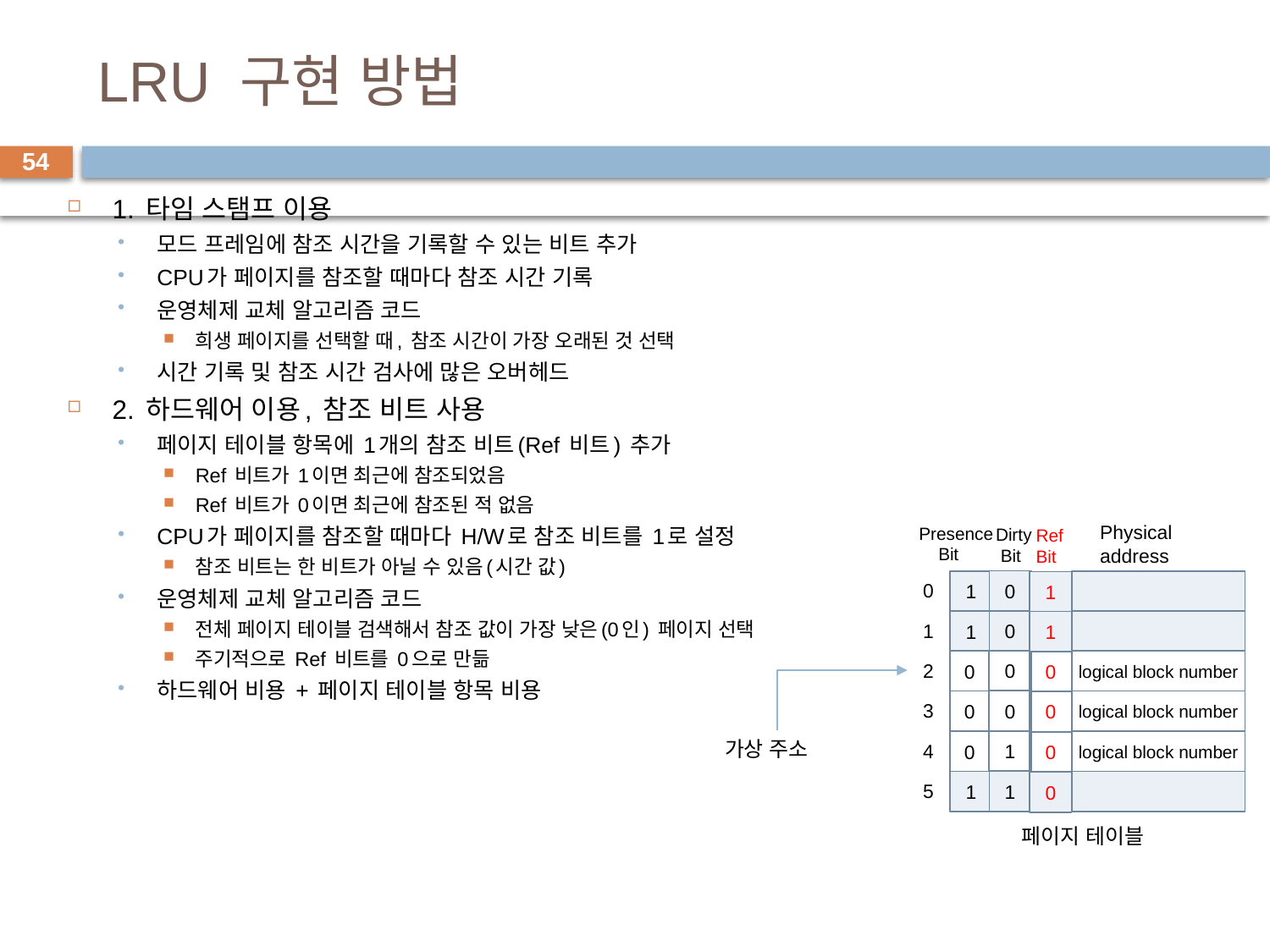

# LRU 구현 방법
54
1. 타임 스탬프 이용
모드 프레임에 참조 시간을 기록할 수 있는 비트 추가
CPU가 페이지를 참조할 때마다 참조 시간 기록
운영체제 교체 알고리즘 코드
희생 페이지를 선택할 때, 참조 시간이 가장 오래된 것 선택
시간 기록 및 참조 시간 검사에 많은 오버헤드
2. 하드웨어 이용, 참조 비트 사용
페이지 테이블 항목에 1개의 참조 비트(Ref 비트) 추가
Ref 비트가 1이면 최근에 참조되었음
Ref 비트가 0이면 최근에 참조된 적 없음
CPU가 페이지를 참조할 때마다 H/W로 참조 비트를 1로 설정
참조 비트는 한 비트가 아닐 수 있음(시간 값)
운영체제 교체 알고리즘 코드
전체 페이지 테이블 검색해서 참조 값이 가장 낮은(0인) 페이지 선택
주기적으로 Ref 비트를 0으로 만듦
하드웨어 비용 + 페이지 테이블 항목 비용

Physical
address
Presence
    Bit
Dirty
 Bit
Ref
Bit
0
0
1

1
1
0
1

1
2
0
0
logical block number
0
3
0
0
logical block number
0
가상 주소
4
1
0
logical block number
0
5
1
1

0
페이지 테이블